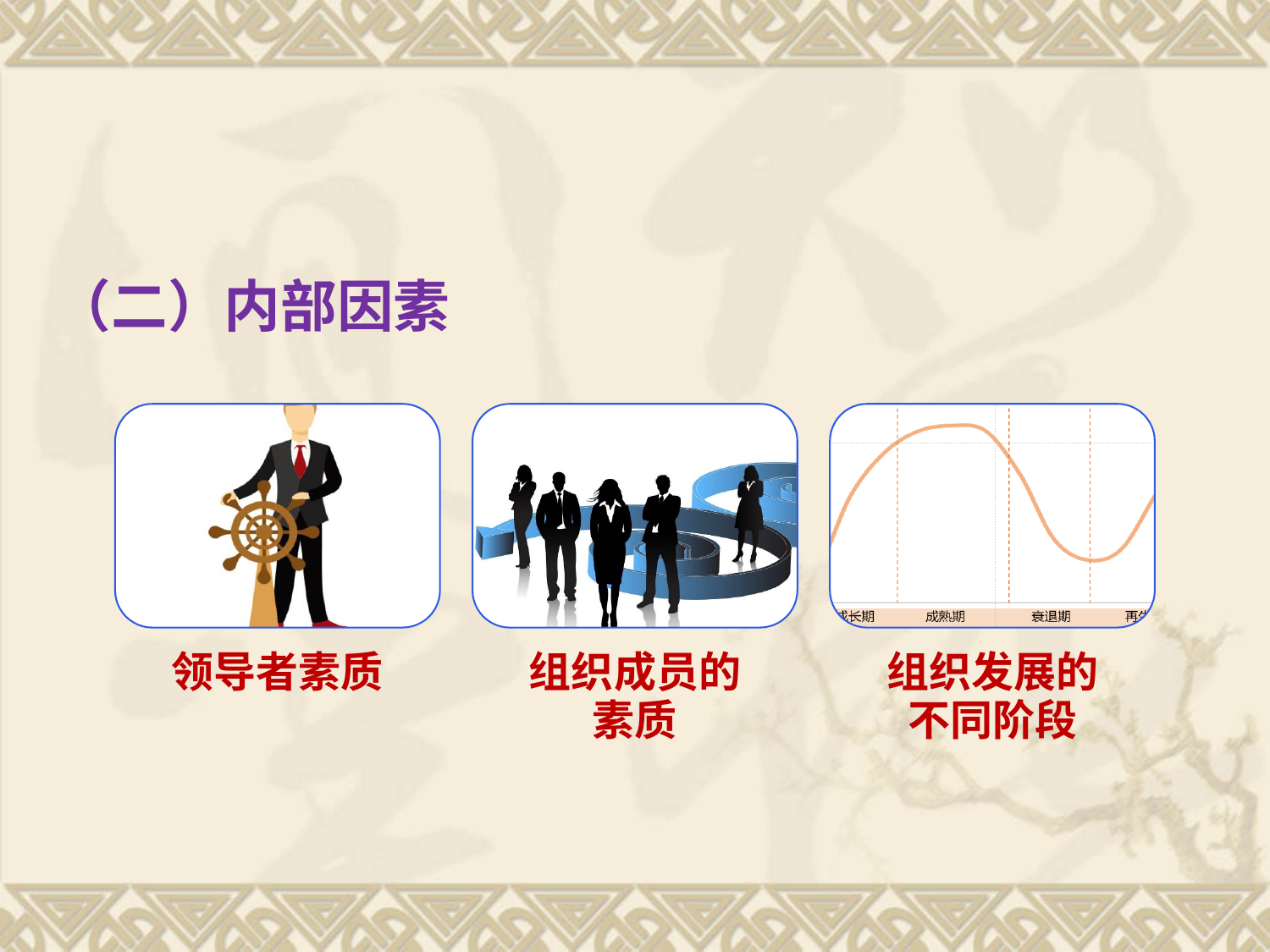

#
（二）内部因素

领导者素质
组织成员的
素质
组织发展的
不同阶段